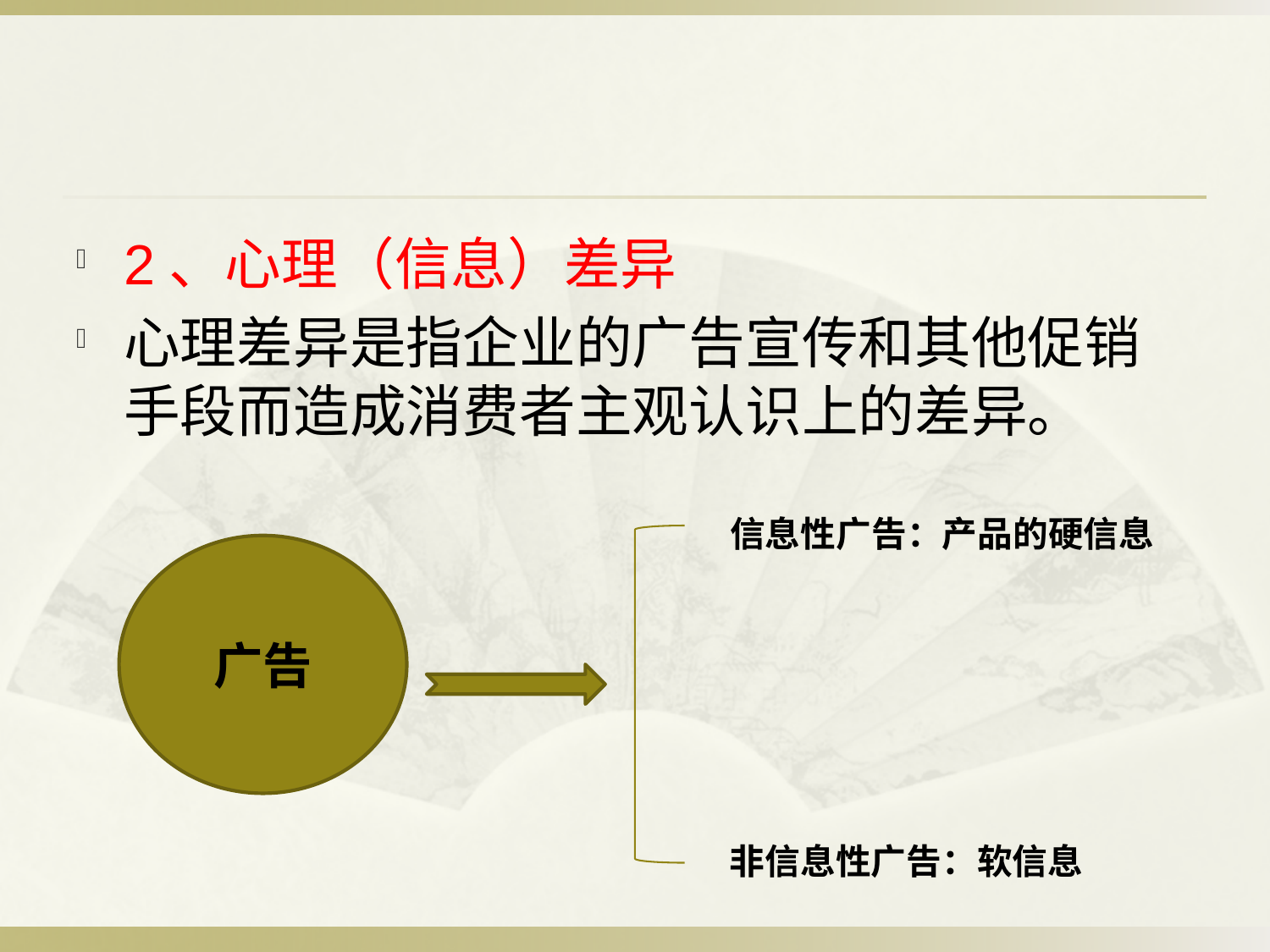

#
2、心理（信息）差异
心理差异是指企业的广告宣传和其他促销手段而造成消费者主观认识上的差异。
信息性广告：产品的硬信息

广告

非信息性广告：软信息